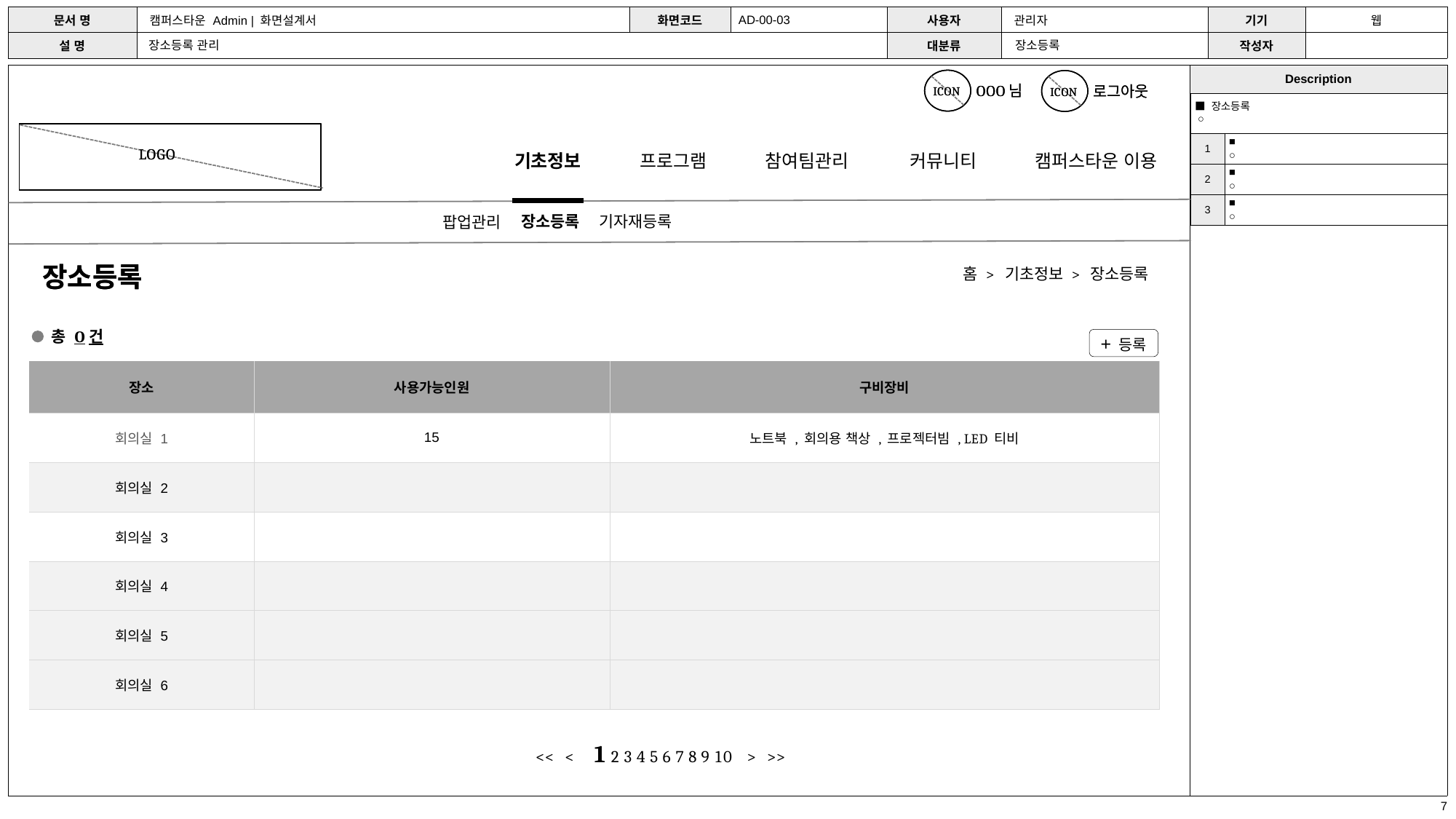

AD-00-03
장소등록
장소등록 관리

ICON

ICON
OOO님
로그아웃

ICON

ICON
OOO님
로그아웃
| ■ 장소등록 ○ |  |
| --- | --- |
| 1 | ■ ○ |
| 2 | ■ ○ |
| 3 | ■ ○ |

LOGO

LOGO
기초정보
프로그램
참여팀관리
커뮤니티
캠퍼스타운 이용
장소등록
기자재등록
팝업관리
장소등록
장소등록
홈 >  기초정보 >  장소등록
총 O건

+ 등록
| 장소 | 사용가능인원 | 구비장비 |
| --- | --- | --- |
| 회의실 1 | 15 | 노트북 , 회의용 책상 , 프로젝터빔 , LED 티비 |
| 회의실 2 |  |  |
| 회의실 3 |  |  |
| 회의실 4 |  |  |
| 회의실 5 |  |  |
| 회의실 6 |  |  |
<<   <     1 2 3 4 5 6 7 8 9 10    >   >>